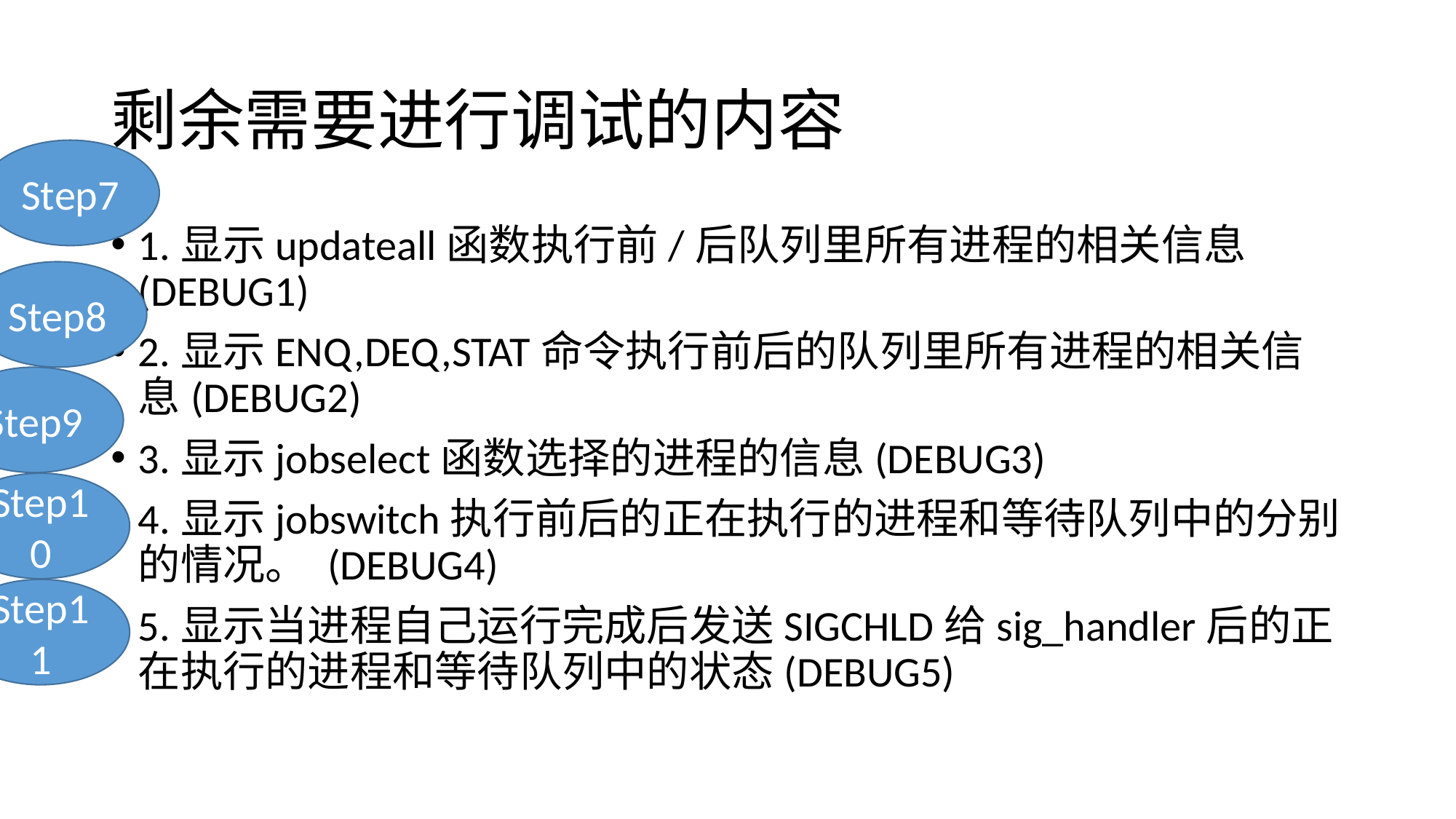

# 剩余需要进行调试的内容
Step7
1.显示updateall函数执行前/后队列里所有进程的相关信息(DEBUG1)
2.显示ENQ,DEQ,STAT命令执行前后的队列里所有进程的相关信息(DEBUG2)
3.显示jobselect函数选择的进程的信息(DEBUG3)
4.显示jobswitch执行前后的正在执行的进程和等待队列中的分别的情况。 (DEBUG4)
5.显示当进程自己运行完成后发送SIGCHLD给sig_handler后的正在执行的进程和等待队列中的状态(DEBUG5)

Step8
Step9
Step10
Step11